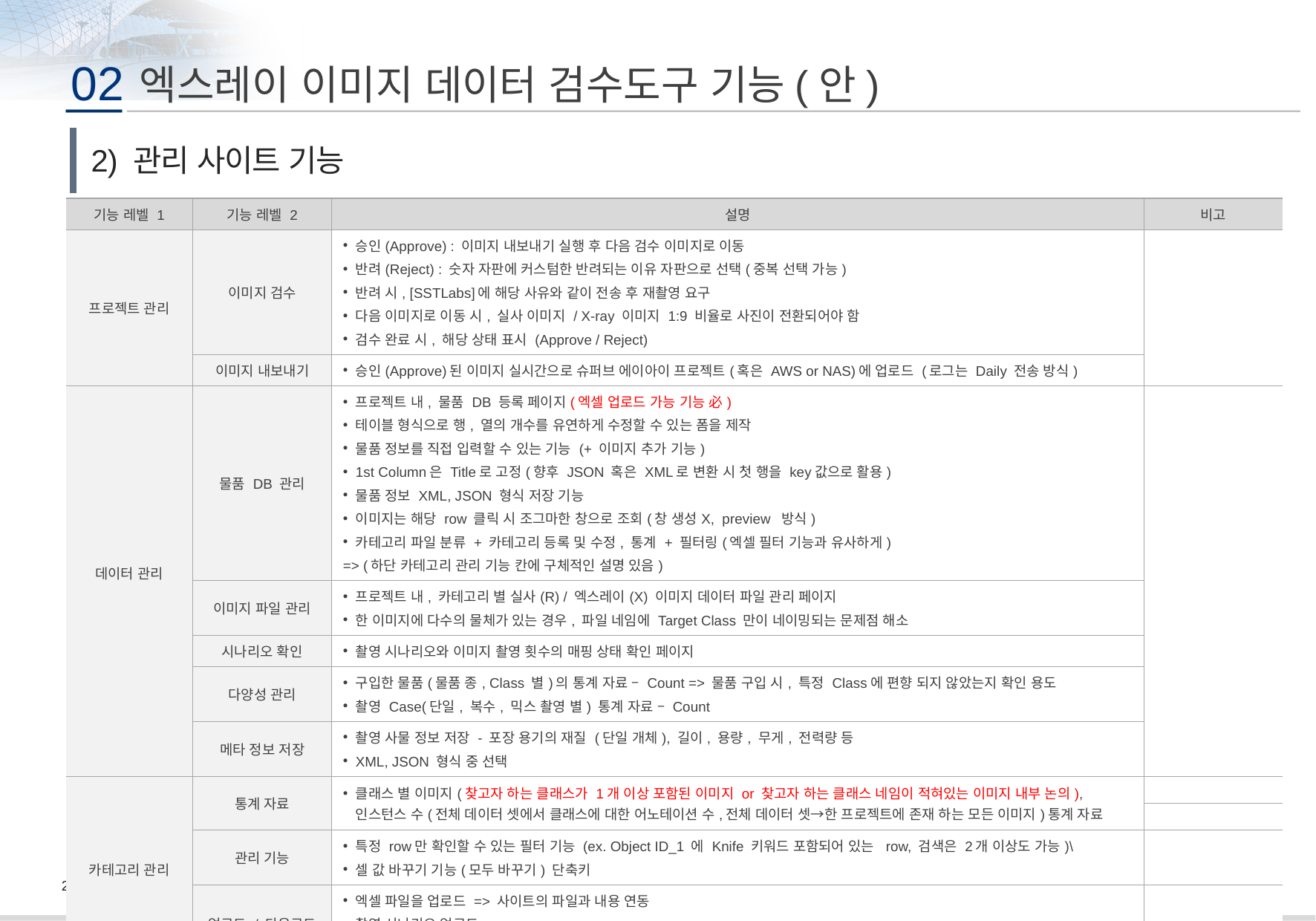

02
엑스레이 이미지 데이터 검수도구 기능(안)
2) 관리 사이트 기능
| 기능 레벨 1 | 기능 레벨 2 | 설명 | 비고 |
| --- | --- | --- | --- |
| 프로젝트 관리 | 이미지 검수 | 승인(Approve) : 이미지 내보내기 실행 후 다음 검수 이미지로 이동 반려(Reject) : 숫자 자판에 커스텀한 반려되는 이유 자판으로 선택(중복 선택 가능) 반려 시, [SSTLabs]에 해당 사유와 같이 전송 후 재촬영 요구 다음 이미지로 이동 시, 실사 이미지 / X-ray 이미지 1:9 비율로 사진이 전환되어야 함 검수 완료 시, 해당 상태 표시 (Approve / Reject) |  |
|  | 이미지 내보내기 | 승인(Approve)된 이미지 실시간으로 슈퍼브 에이아이 프로젝트(혹은 AWS or NAS)에 업로드 (로그는 Daily 전송 방식) |  |
| 데이터 관리 | 물품 DB 관리 | 프로젝트 내, 물품 DB 등록 페이지(엑셀 업로드 가능 기능 必) 테이블 형식으로 행, 열의 개수를 유연하게 수정할 수 있는 폼을 제작 물품 정보를 직접 입력할 수 있는 기능 (+ 이미지 추가 기능) 1st Column은 Title로 고정(향후 JSON 혹은 XML로 변환 시 첫 행을 key값으로 활용) 물품 정보 XML, JSON 형식 저장 기능 이미지는 해당 row 클릭 시 조그마한 창으로 조회(창 생성X, preview 방식) 카테고리 파일 분류 + 카테고리 등록 및 수정, 통계 + 필터링(엑셀 필터 기능과 유사하게) => (하단 카테고리 관리 기능 칸에 구체적인 설명 있음) |  |
|  | 이미지 파일 관리 | 프로젝트 내, 카테고리 별 실사(R) / 엑스레이(X) 이미지 데이터 파일 관리 페이지 한 이미지에 다수의 물체가 있는 경우, 파일 네임에 Target Class 만이 네이밍되는 문제점 해소 |  |
|  | 시나리오 확인 | 촬영 시나리오와 이미지 촬영 횟수의 매핑 상태 확인 페이지 |  |
|  | 다양성 관리 | 구입한 물품(물품 종, Class 별)의 통계 자료 – Count => 물품 구입 시, 특정 Class에 편향 되지 않았는지 확인 용도 촬영 Case(단일, 복수, 믹스 촬영 별) 통계 자료 – Count |  |
|  | 메타 정보 저장 | 촬영 사물 정보 저장 - 포장 용기의 재질 (단일 개체), 길이, 용량, 무게, 전력량 등 XML, JSON 형식 중 선택 |  |
| 카테고리 관리 | 통계 자료 | 클래스 별 이미지(찾고자 하는 클래스가 1개 이상 포함된 이미지 or 찾고자 하는 클래스 네임이 적혀있는 이미지 내부 논의), 인스턴스 수(전체 데이터 셋에서 클래스에 대한 어노테이션 수,전체 데이터 셋→한 프로젝트에 존재 하는 모든 이미지)통계 자료 |  |
|  |  |  |  |
|  | 관리 기능 | 특정 row만 확인할 수 있는 필터 기능 (ex. Object ID\_1 에 Knife 키워드 포함되어 있는 row, 검색은 2개 이상도 가능)\ 셀 값 바꾸기 기능(모두 바꾸기) 단축키 |  |
|  | 업로드 / 다운로드 | 엑셀 파일을 업로드 => 사이트의 파일과 내용 연동 촬영 시나리오 업로드 압축 파일 형태로 다운로드 |  |